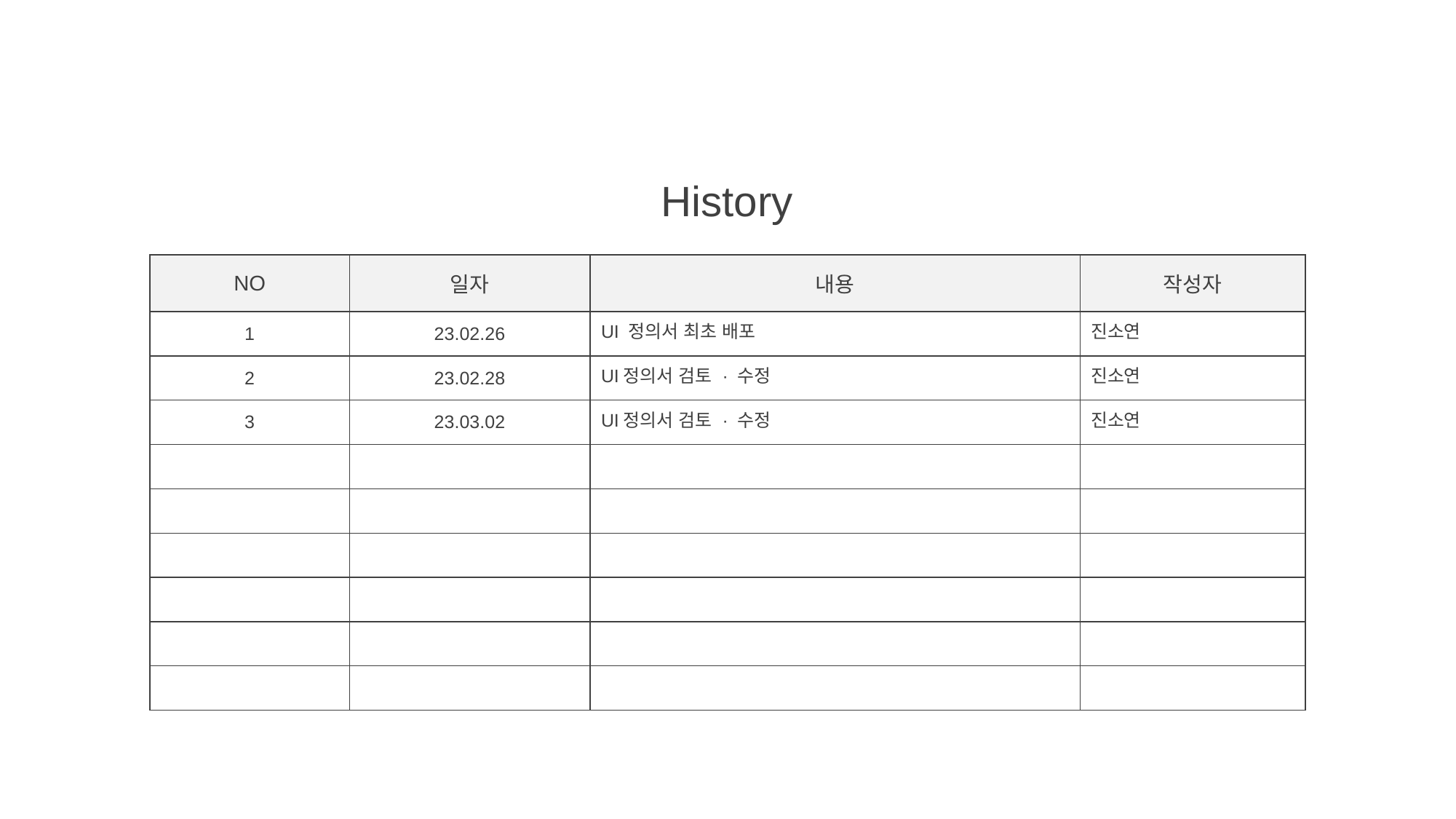

History
| NO | 일자 | 내용 | 작성자 |
| --- | --- | --- | --- |
| 1 | 23.02.26 | UI 정의서 최초 배포 | 진소연 |
| 2 | 23.02.28 | UI정의서 검토 · 수정 | 진소연 |
| 3 | 23.03.02 | UI정의서 검토 · 수정 | 진소연 |
|  |  |  |  |
|  |  |  |  |
|  |  |  |  |
|  |  |  |  |
|  |  |  |  |
|  |  |  |  |